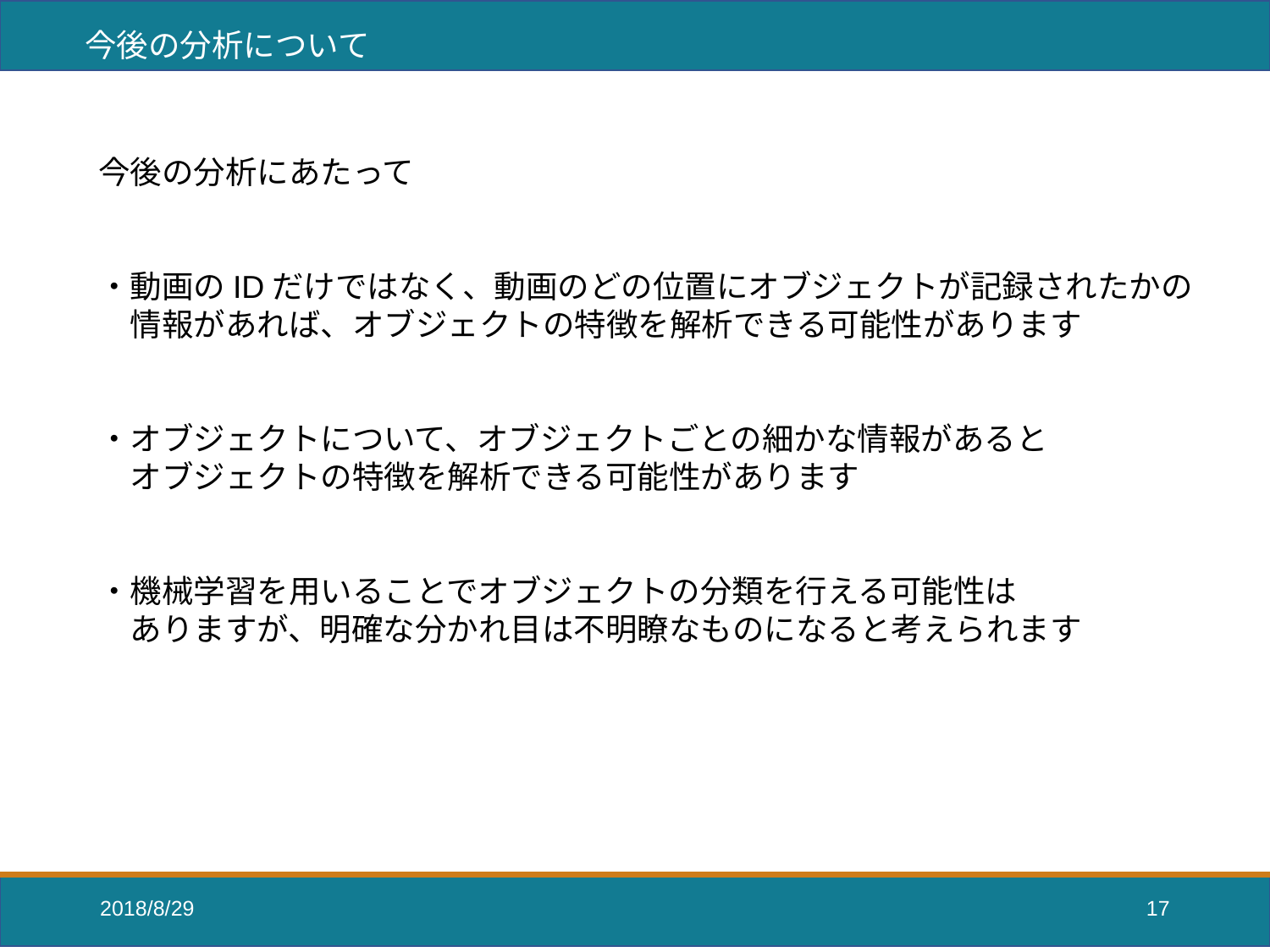

今後の分析について
今後の分析にあたって

・動画のIDだけではなく、動画のどの位置にオブジェクトが記録されたかの
　情報があれば、オブジェクトの特徴を解析できる可能性があります

・オブジェクトについて、オブジェクトごとの細かな情報があると
　オブジェクトの特徴を解析できる可能性があります

・機械学習を用いることでオブジェクトの分類を行える可能性は
　ありますが、明確な分かれ目は不明瞭なものになると考えられます

2018/8/29
17